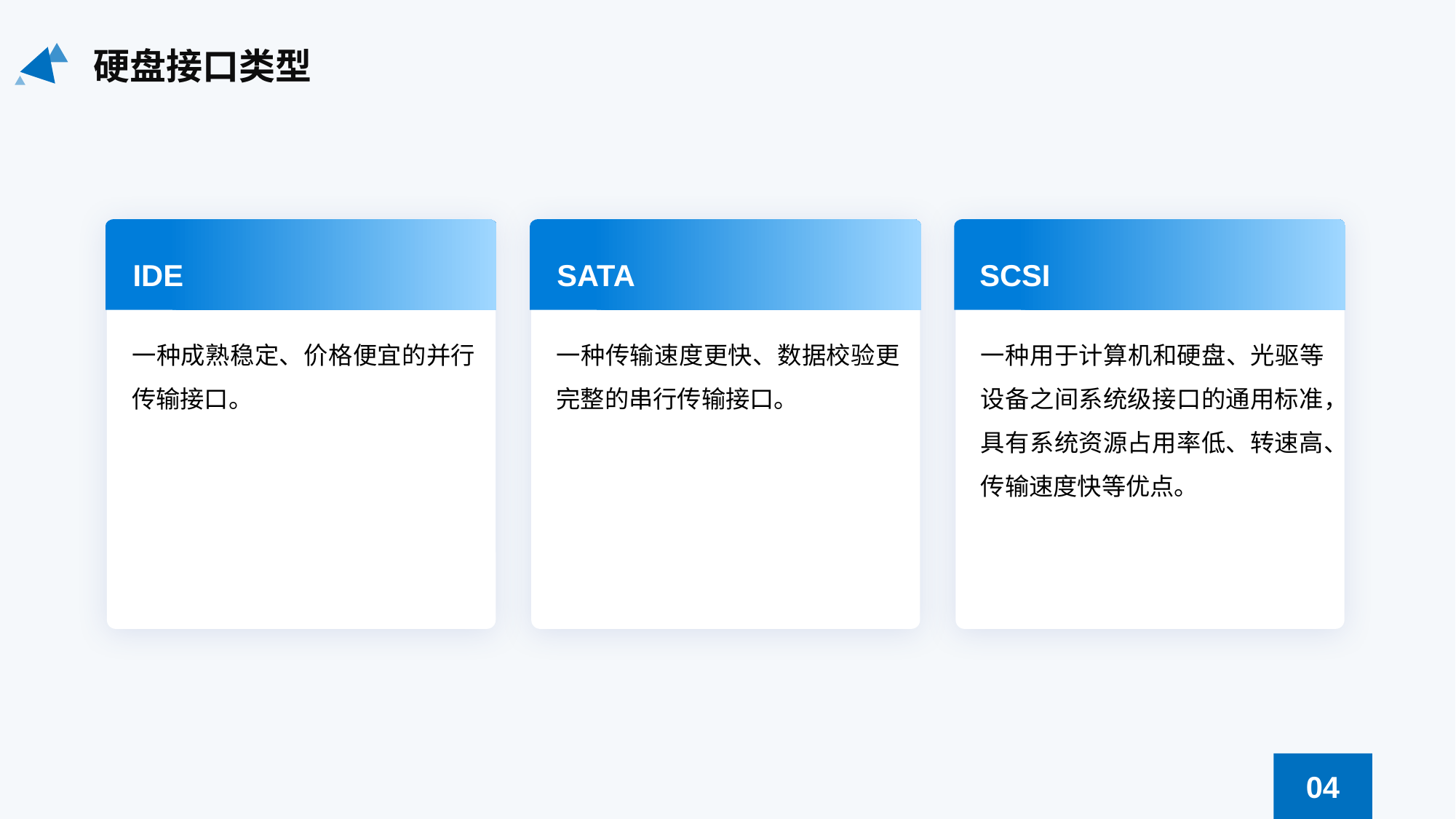

硬盘接口类型

IDE
一种成熟稳定、价格便宜的并行传输接口。

SATA
一种传输速度更快、数据校验更完整的串行传输接口。

SCSI
一种用于计算机和硬盘、光驱等设备之间系统级接口的通用标准，具有系统资源占用率低、转速高、传输速度快等优点。

04